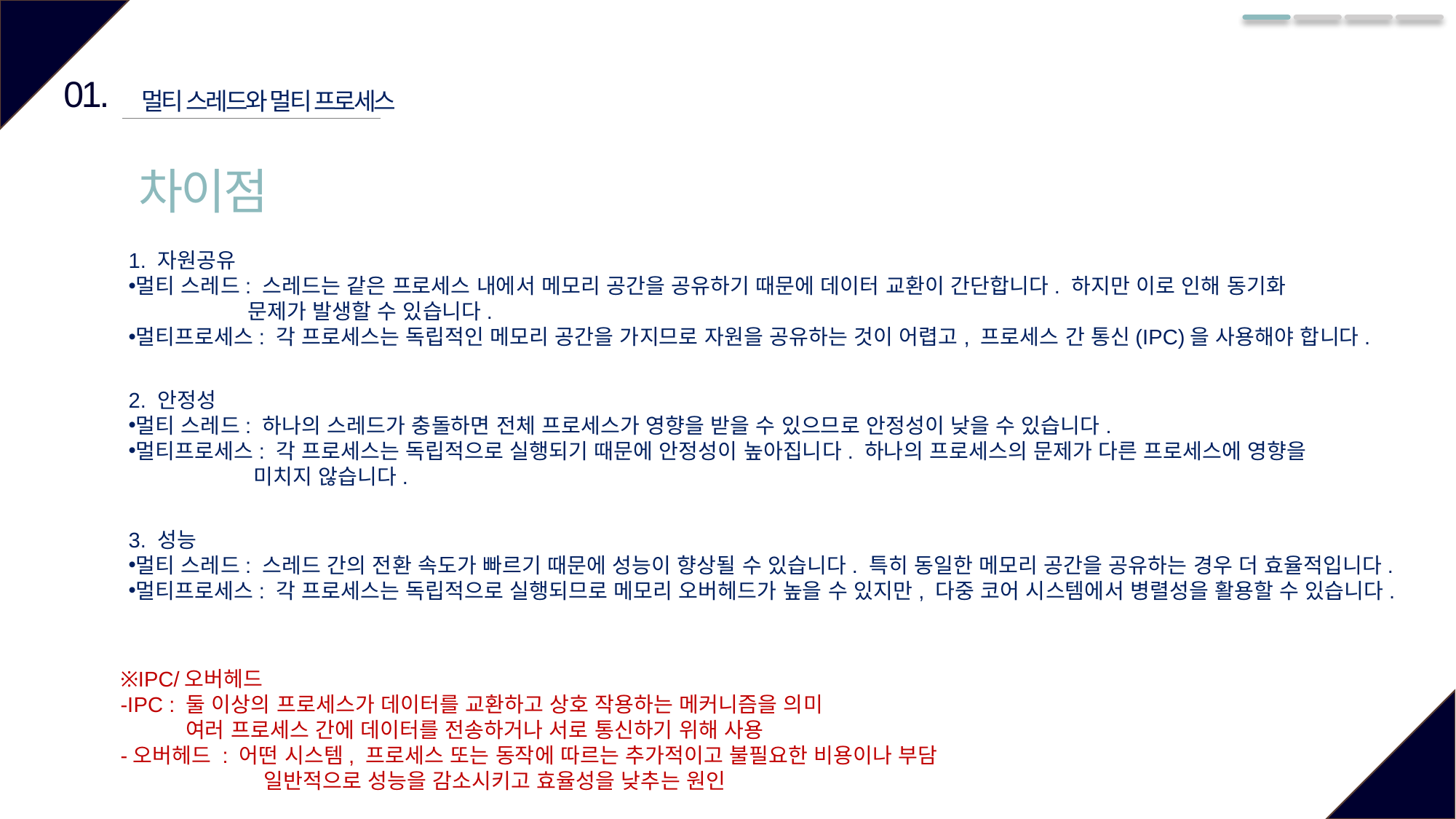

01.
멀티 스레드와 멀티 프로세스
차이점
1. 자원공유
멀티 스레드: 스레드는 같은 프로세스 내에서 메모리 공간을 공유하기 때문에 데이터 교환이 간단합니다. 하지만 이로 인해 동기화
                   문제가 발생할 수 있습니다.
멀티프로세스: 각 프로세스는 독립적인 메모리 공간을 가지므로 자원을 공유하는 것이 어렵고, 프로세스 간 통신(IPC)을 사용해야 합니다.
2. 안정성
멀티 스레드: 하나의 스레드가 충돌하면 전체 프로세스가 영향을 받을 수 있으므로 안정성이 낮을 수 있습니다.
멀티프로세스: 각 프로세스는 독립적으로 실행되기 때문에 안정성이 높아집니다. 하나의 프로세스의 문제가 다른 프로세스에 영향을
                    미치지 않습니다.
3. 성능
멀티 스레드: 스레드 간의 전환 속도가 빠르기 때문에 성능이 향상될 수 있습니다. 특히 동일한 메모리 공간을 공유하는 경우 더 효율적입니다.
멀티프로세스: 각 프로세스는 독립적으로 실행되므로 메모리 오버헤드가 높을 수 있지만, 다중 코어 시스템에서 병렬성을 활용할 수 있습니다.
※IPC/오버헤드
-IPC : 둘 이상의 프로세스가 데이터를 교환하고 상호 작용하는 메커니즘을 의미
          여러 프로세스 간에 데이터를 전송하거나 서로 통신하기 위해 사용
-오버헤드 : 어떤 시스템, 프로세스 또는 동작에 따르는 추가적이고 불필요한 비용이나 부담
                       일반적으로 성능을 감소시키고 효율성을 낮추는 원인